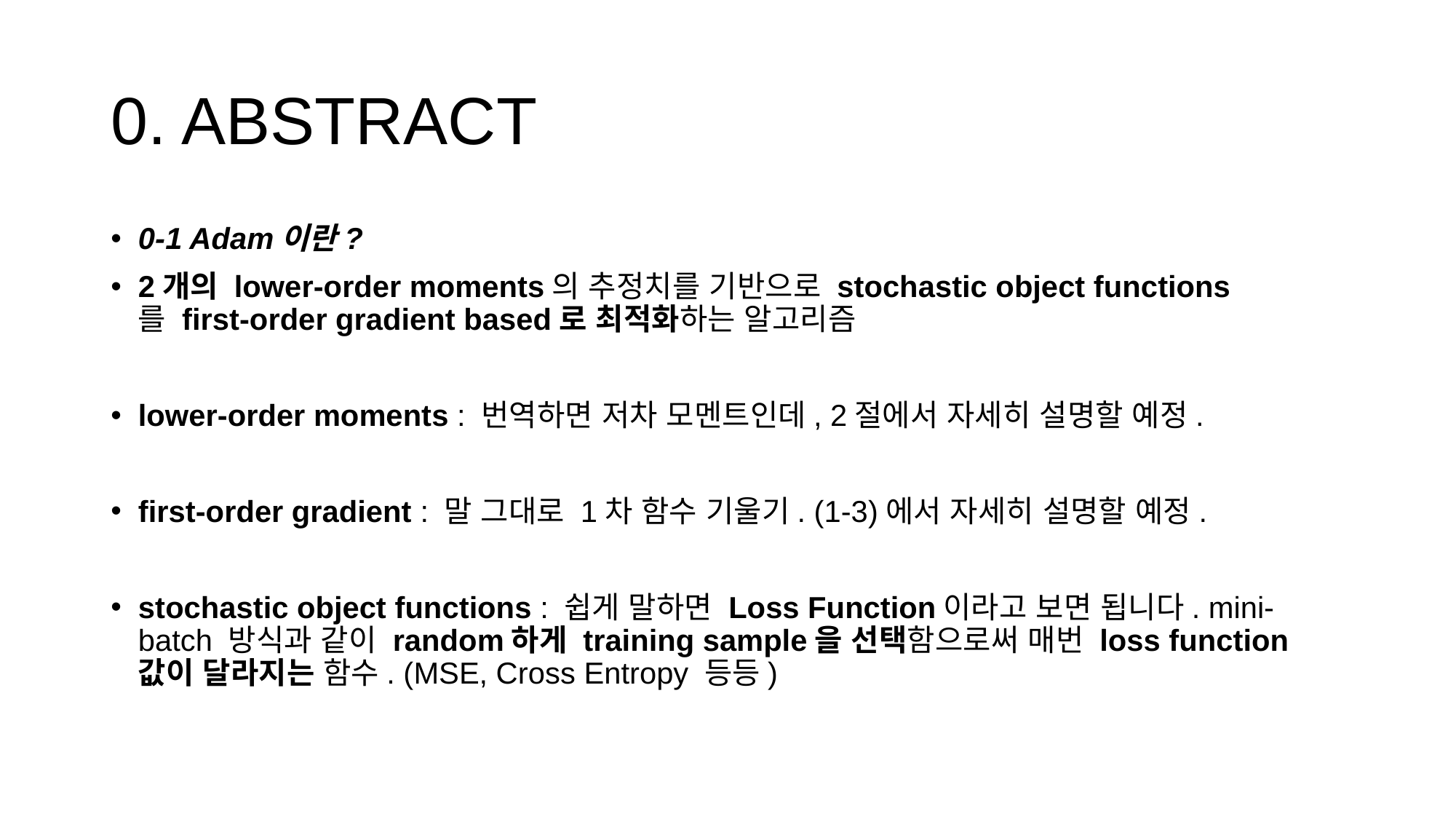

# 0. ABSTRACT
0-1 Adam이란?
2개의 lower-order moments의 추정치를 기반으로 stochastic object functions를 first-order gradient based로 최적화하는 알고리즘

lower-order moments : 번역하면 저차 모멘트인데, 2절에서 자세히 설명할 예정.

first-order gradient : 말 그대로 1차 함수 기울기. (1-3)에서 자세히 설명할 예정.

stochastic object functions : 쉽게 말하면 Loss Function이라고 보면 됩니다. mini-batch 방식과 같이 random하게 training sample을 선택함으로써 매번 loss function 값이 달라지는 함수. (MSE, Cross Entropy 등등)